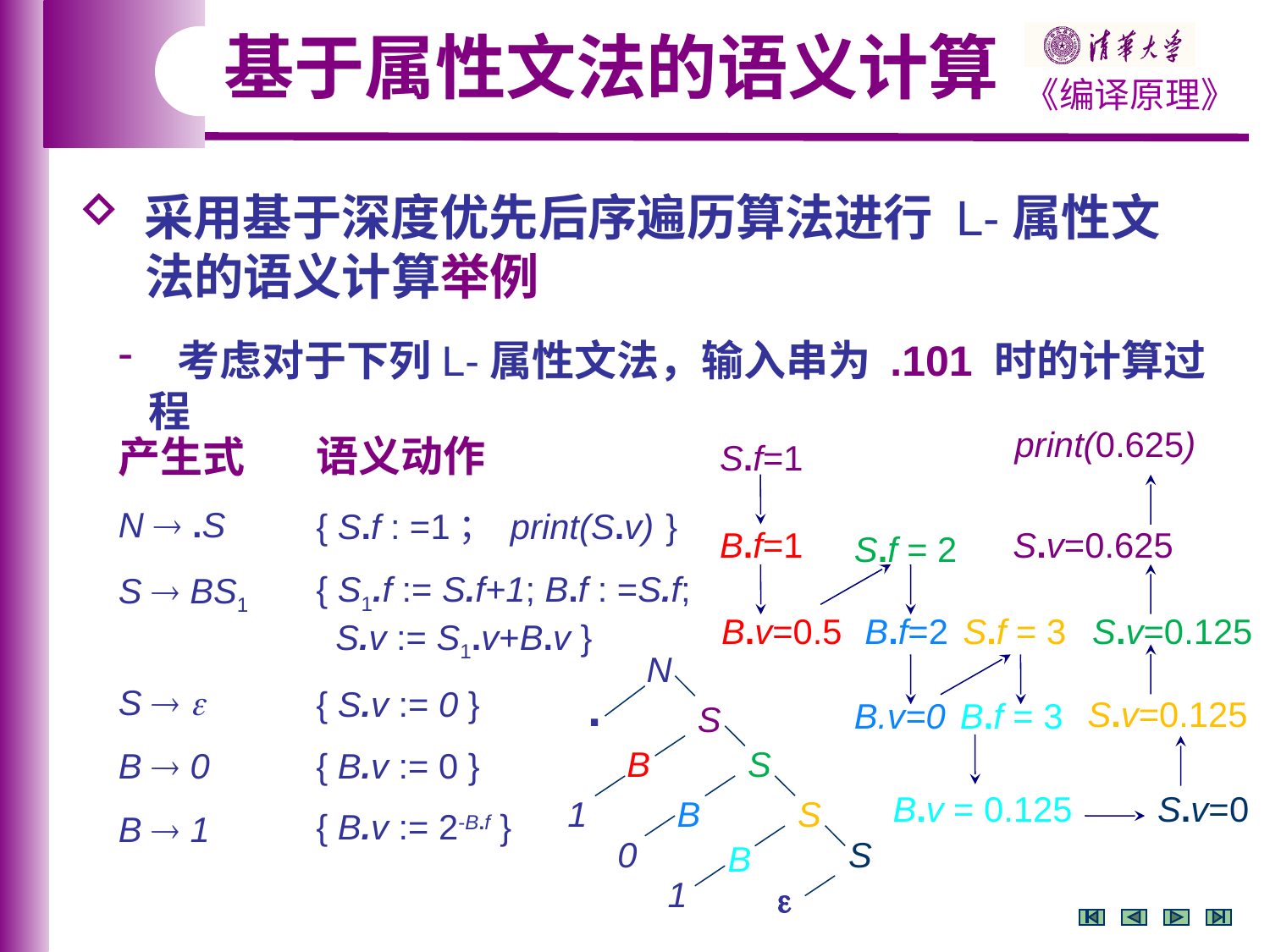

基于属性文法的语义计算
 采用基于深度优先后序遍历算法进行 L-属性文
     法的语义计算举例
  考虑对于下列L-属性文法，输入串为 .101 时的计算过程
print(0.625)
语义动作

{ S.f : =1； print(S.v) }

{ S1.f := S.f+1; B.f : =S.f;
  S.v := S1.v+B.v }

{ S.v := 0 }

{ B.v := 0 }

{ B.v := 2-B.f }
产生式

N → .S

S → BS1

S → ε

B → 0

B → 1
S.f=1

B.f=1
S.v=0.625
S.f = 2
B.v=0.5
B.f=2
S.f = 3
S.v=0.125
N
.

S

B

S

1
B
S

0

S
B
1

ε

S.v=0.125
B.v=0
B.f = 3
B.v = 0.125
S.v=0